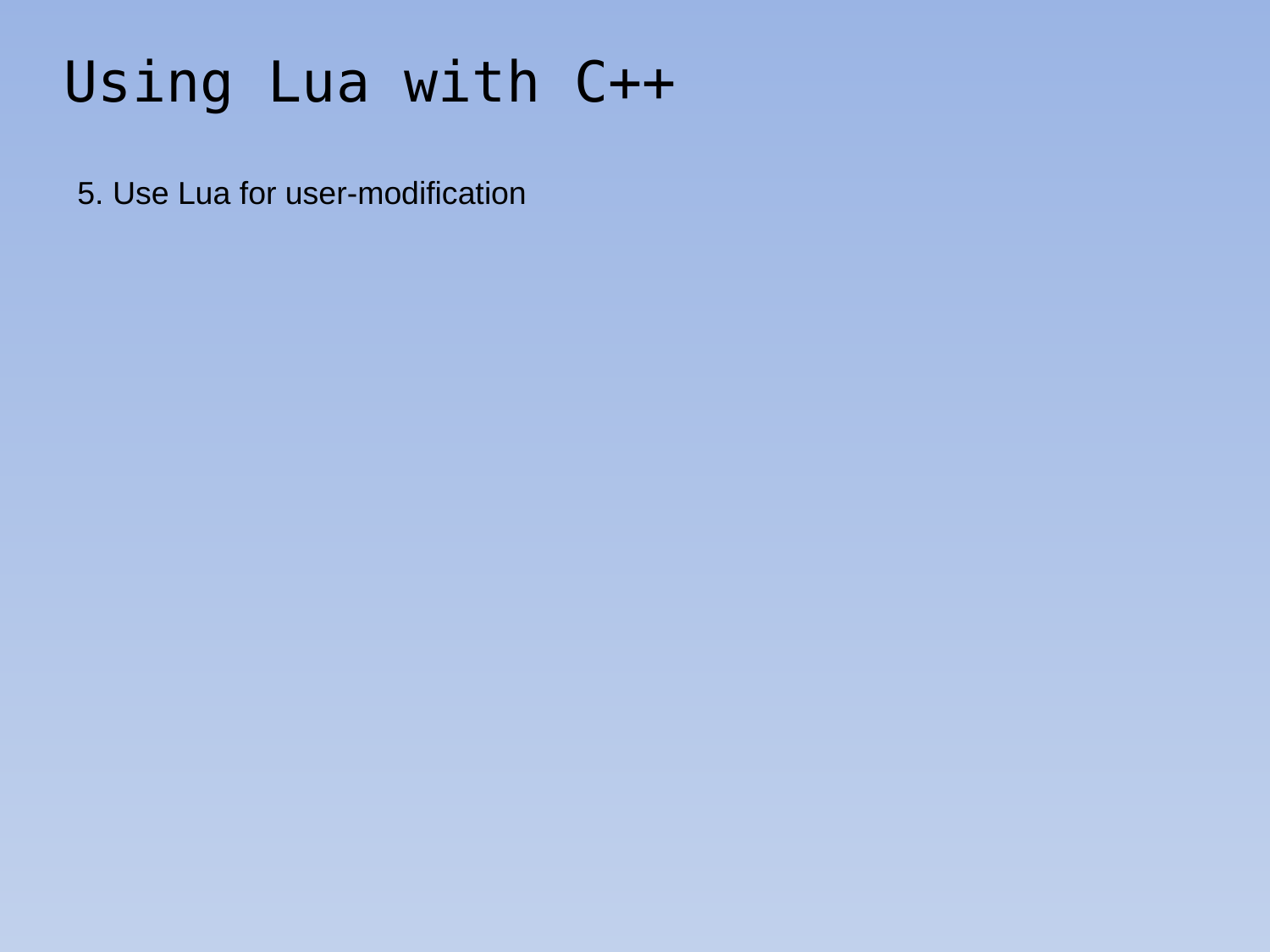

Using Lua with C++
5. Use Lua for user-modification
点击添加文本
点击添加文本
点击添加文本
点击添加文本